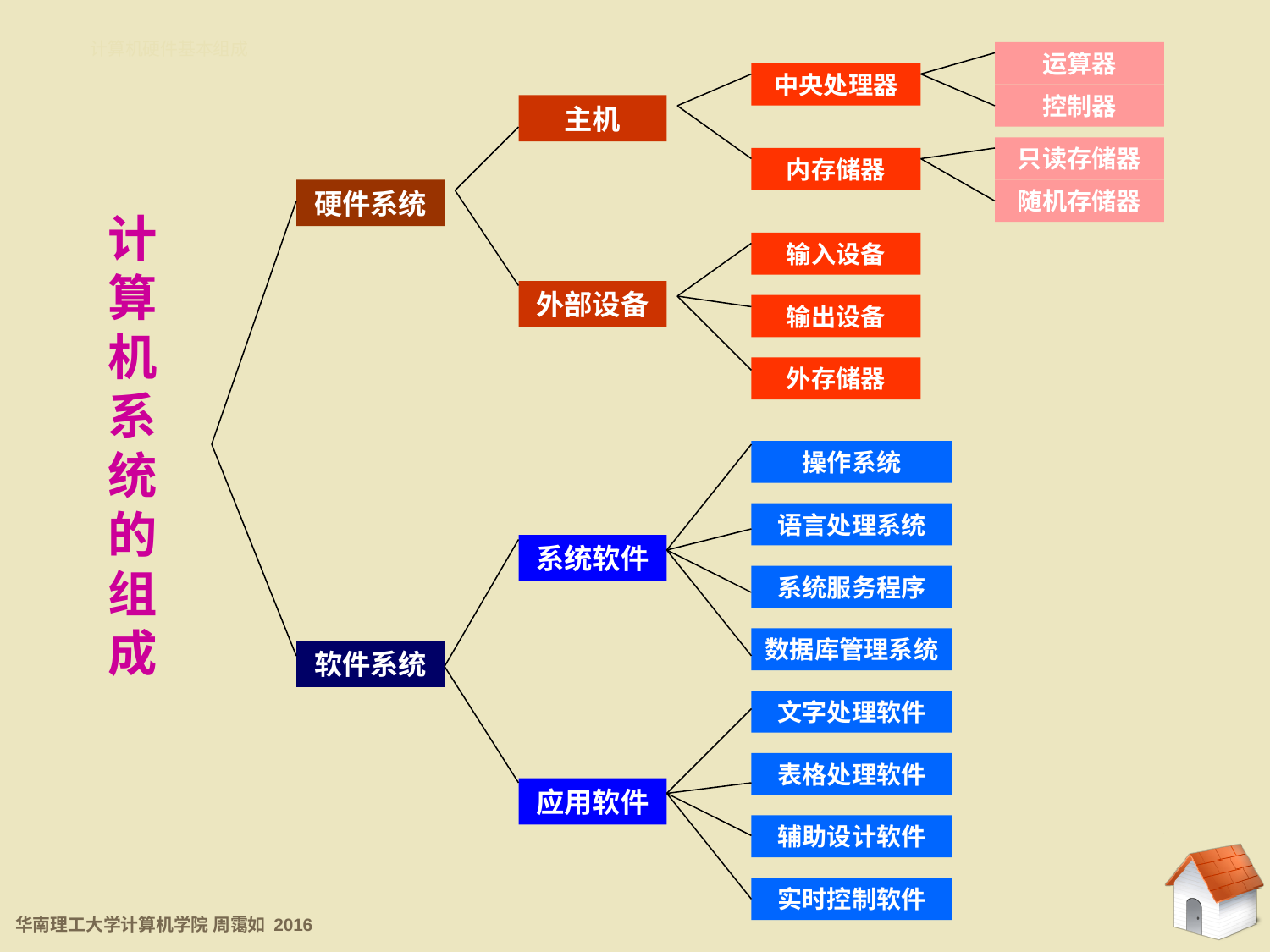

计算机硬件基本组成
运算器

控制器
中央处理器

内存储器
主机

外部设备
只读存储器

随机存储器
硬件系统

软件系统
计算机系统的组成
输入设备

输出设备

外存储器
操作系统

语言处理系统

系统服务程序
数据库管理系统
系统软件

应用软件
文字处理软件

表格处理软件

辅助设计软件
实时控制软件